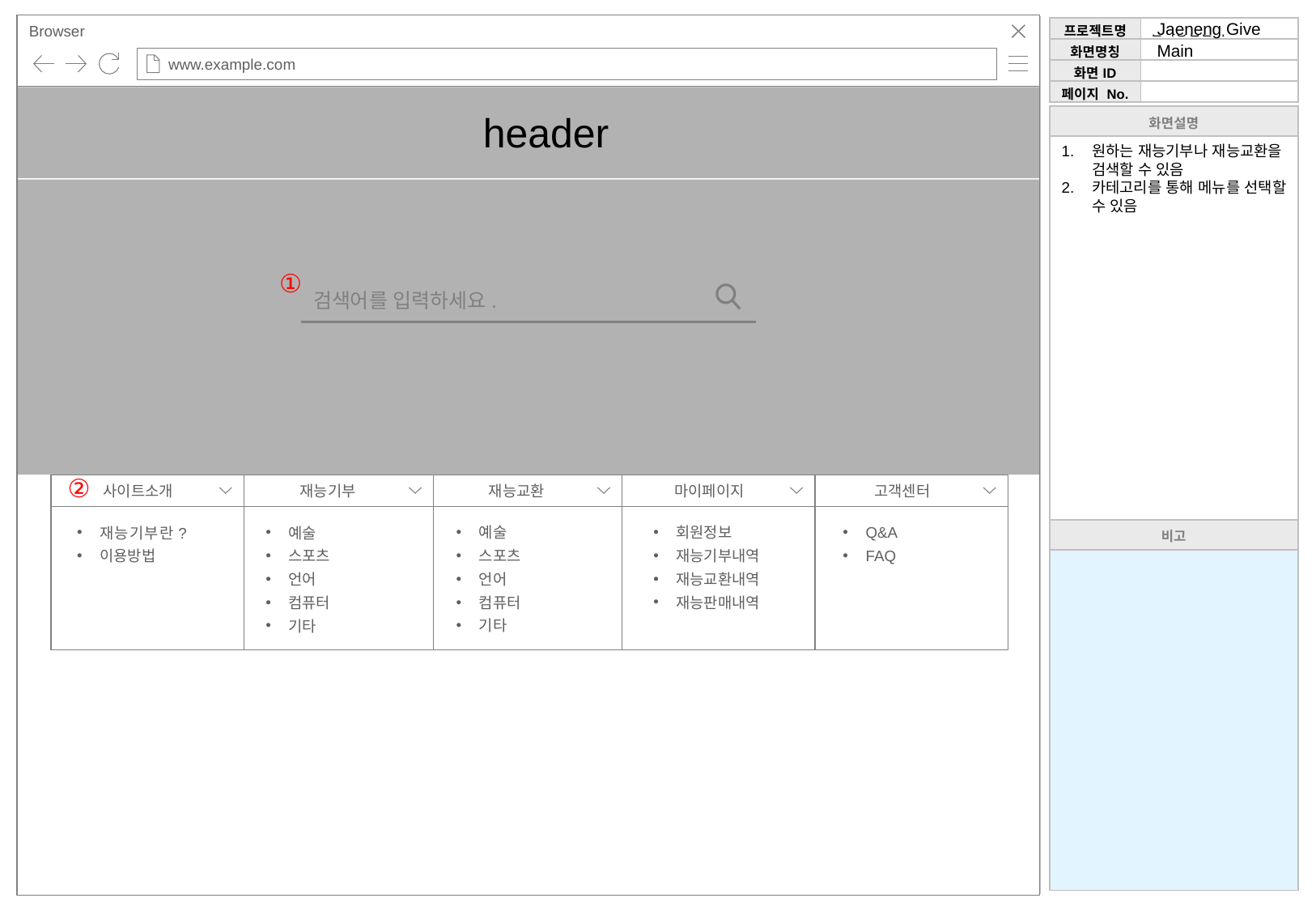

Browser

www.example.com

Main

header
원하는 재능기부나 재능교환을 검색할 수 있음
카테고리를 통해 메뉴를 선택할 수 있음

①
검색어를 입력하세요.

②
사이트소개

재능기부란?
이용방법
재능기부

예술
스포츠
언어
컴퓨터
기타
재능교환

예술
스포츠
언어
컴퓨터
기타
마이페이지

회원정보
재능기부내역
재능교환내역
재능판매내역
고객센터

Q&A
FAQ